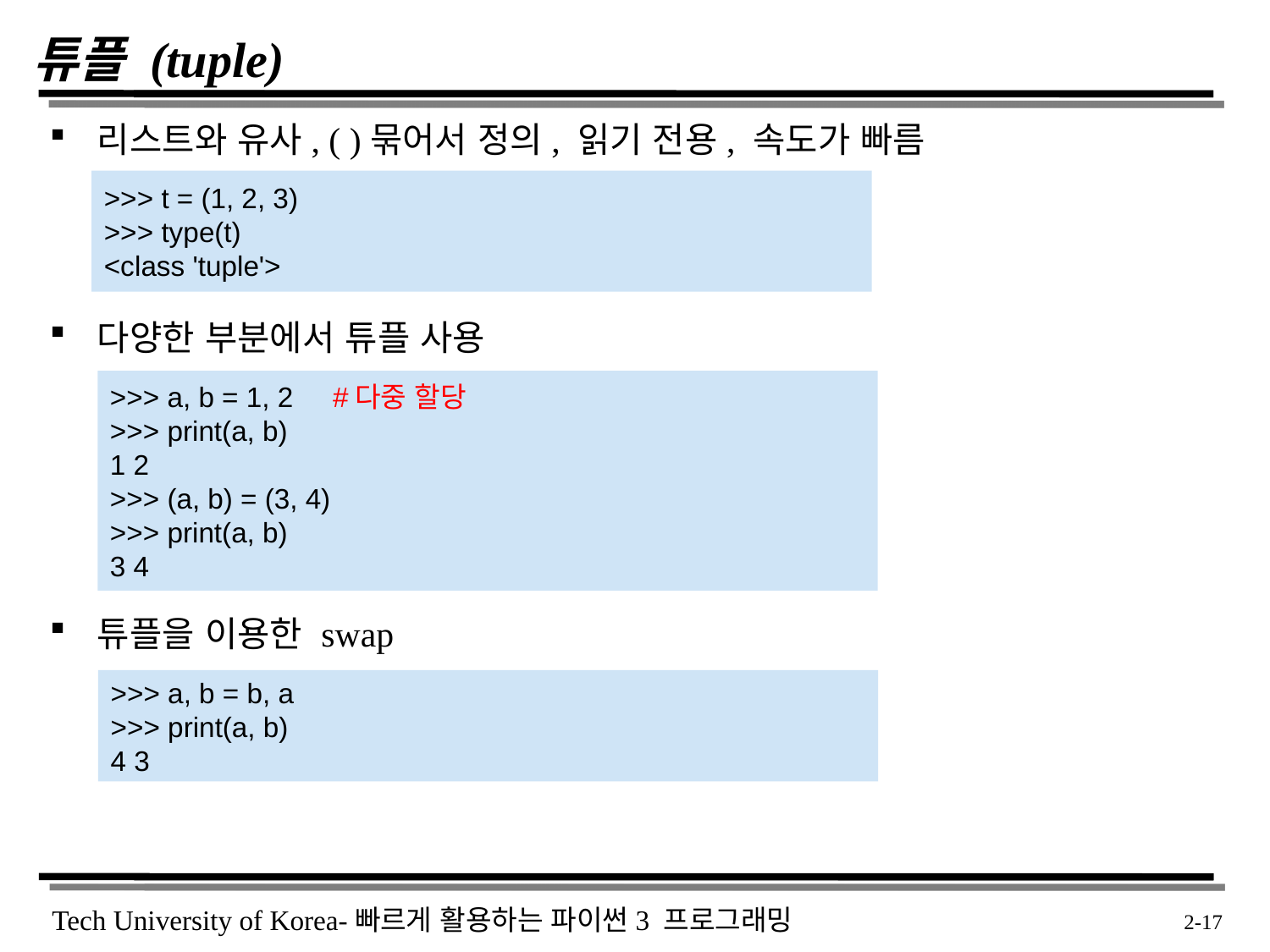

# 튜플 (tuple)
리스트와 유사, ( )묶어서 정의, 읽기 전용, 속도가 빠름

다양한 부분에서 튜플 사용

튜플을 이용한 swap

>>> t = (1, 2, 3)
>>> type(t)
<class 'tuple'>
>>> a, b = 1, 2     #다중 할당
>>> print(a, b)
1 2
>>> (a, b) = (3, 4)
>>> print(a, b)
3 4
>>> a, b = b, a
>>> print(a, b)
4 3
 2-17